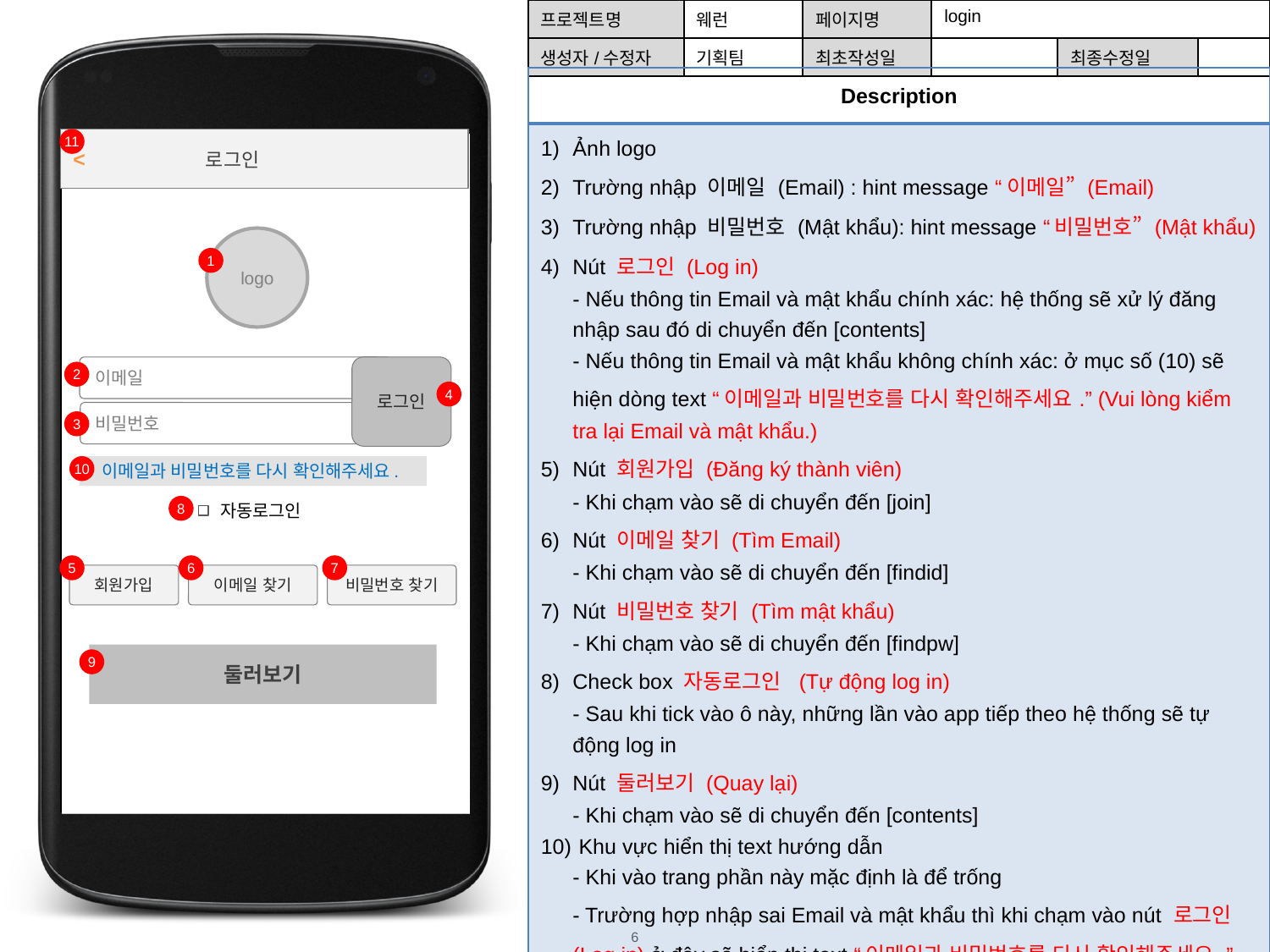

| 프로젝트명 | 웨런 | 페이지명 | login |  |  |
| --- | --- | --- | --- | --- | --- |
| 생성자/수정자 | 기획팀 | 최초작성일 |  | 최종수정일 |  |
| Description |
| --- |
| Ảnh logo Trường nhập 이메일 (Email) : hint message “이메일” (Email) Trường nhập 비밀번호 (Mật khẩu): hint message “비밀번호” (Mật khẩu) Nút 로그인 (Log in) - Nếu thông tin Email và mật khẩu chính xác: hệ thống sẽ xử lý đăng nhập sau đó di chuyển đến [contents] - Nếu thông tin Email và mật khẩu không chính xác: ở mục số (10) sẽ hiện dòng text “이메일과 비밀번호를 다시 확인해주세요.” (Vui lòng kiểm tra lại Email và mật khẩu.) Nút 회원가입 (Đăng ký thành viên) - Khi chạm vào sẽ di chuyển đến [join] Nút 이메일 찾기 (Tìm Email) - Khi chạm vào sẽ di chuyển đến [findid] Nút 비밀번호 찾기 (Tìm mật khẩu) - Khi chạm vào sẽ di chuyển đến [findpw] Check box 자동로그인 (Tự động log in) - Sau khi tick vào ô này, những lần vào app tiếp theo hệ thống sẽ tự động log in Nút 둘러보기 (Quay lại) - Khi chạm vào sẽ di chuyển đến [contents] Khu vực hiển thị text hướng dẫn - Khi vào trang phần này mặc định là để trống - Trường hợp nhập sai Email và mật khẩu thì khi chạm vào nút 로그인 (Log in) ở đây sẽ hiển thị text “이메일과 비밀번호를 다시 확인해주세요.” (Vui lòng kiểm tra lại Email và mật khẩu.) Khi chạm vào sẽ quay lại trang trước |
11
<                     로그인
logo
1
이메일
로그인
2
4
비밀번호
3
10

이메일과 비밀번호를 다시 확인해주세요.
8
자동로그인

5
6
7
회원가입
이메일 찾기
비밀번호 찾기
둘러보기
9